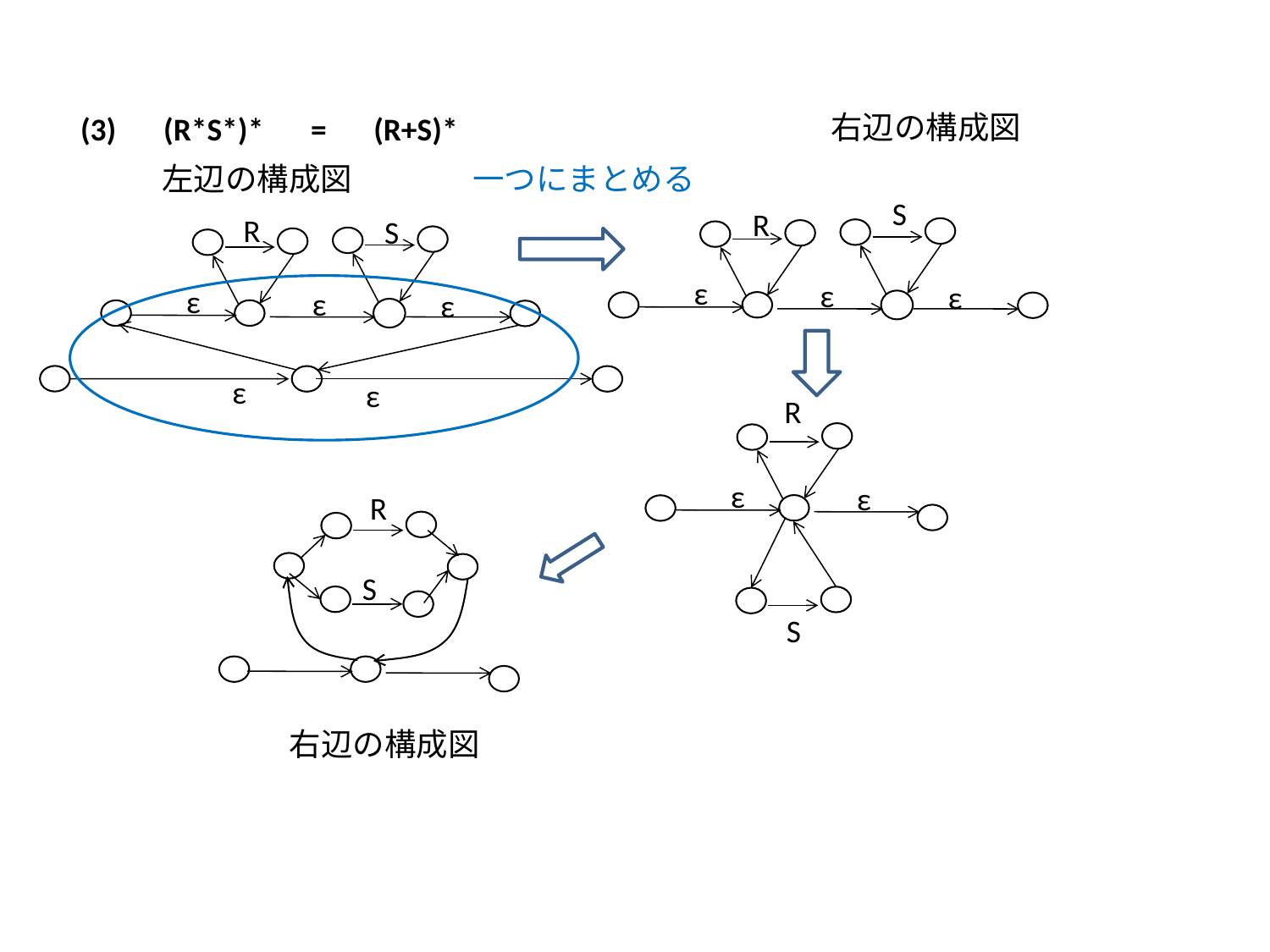

右辺の構成図
(3)　(R*S*)*　=　(R+S)*
左辺の構成図
一つにまとめる
S
R
R
S

ε
ε
ε

ε
ε
ε

ε

ε
R

ε
ε
R

S

S

右辺の構成図